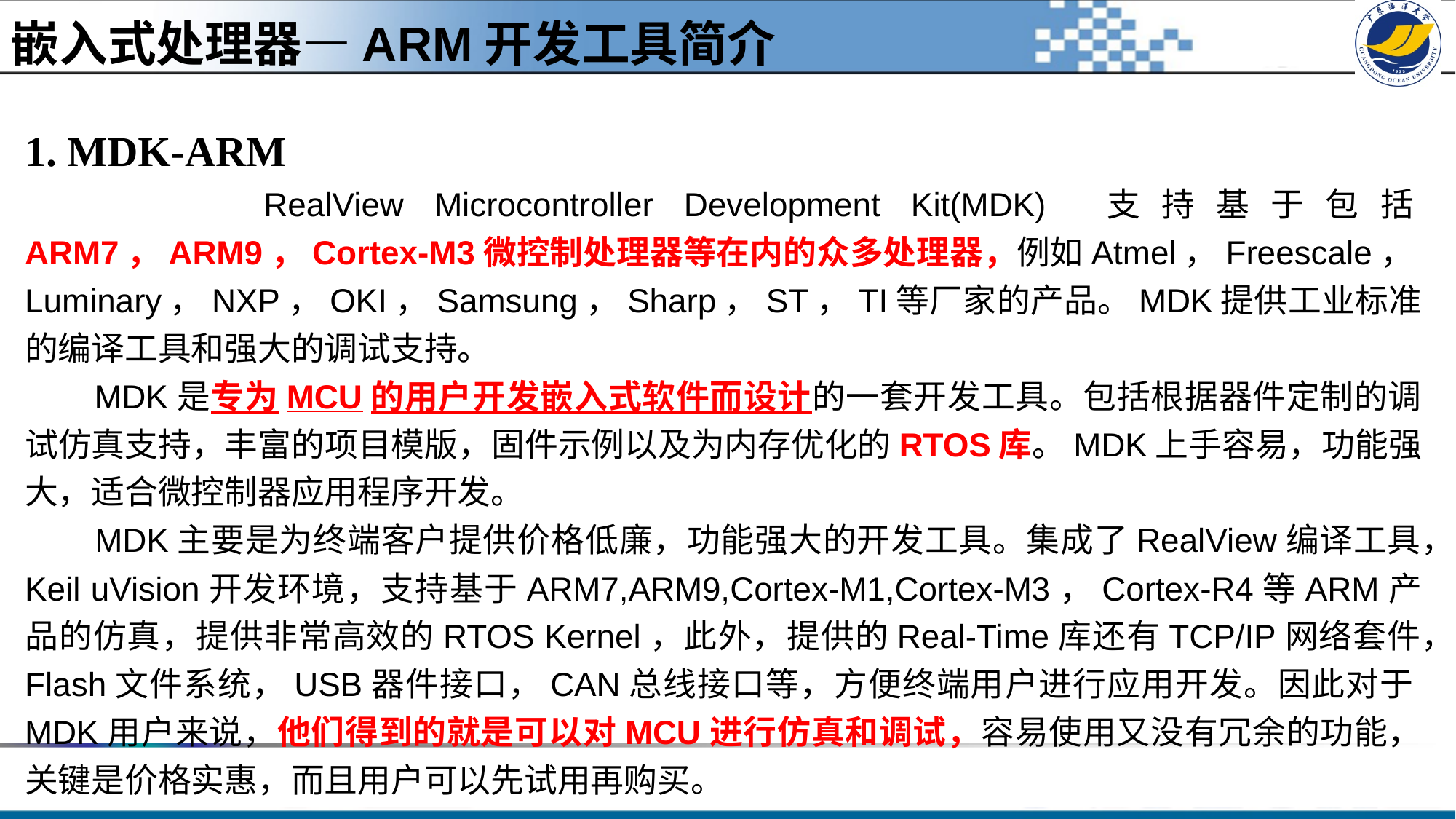

嵌入式处理器—ARM开发工具简介
1. MDK-ARM
        RealView Microcontroller Development Kit(MDK) 支持基于包括ARM7，ARM9，Cortex-M3微控制处理器等在内的众多处理器，例如Atmel，Freescale，Luminary，NXP，OKI，Samsung，Sharp，ST，TI等厂家的产品。MDK提供工业标准的编译工具和强大的调试支持。
       MDK是专为MCU的用户开发嵌入式软件而设计的一套开发工具。包括根据器件定制的调试仿真支持，丰富的项目模版，固件示例以及为内存优化的RTOS库。MDK上手容易，功能强大，适合微控制器应用程序开发。
       MDK主要是为终端客户提供价格低廉，功能强大的开发工具。集成了RealView编译工具，Keil uVision开发环境，支持基于ARM7,ARM9,Cortex-M1,Cortex-M3，Cortex-R4等ARM产品的仿真，提供非常高效的RTOS Kernel，此外，提供的Real-Time库还有TCP/IP网络套件，Flash文件系统，USB器件接口，CAN总线接口等，方便终端用户进行应用开发。因此对于MDK用户来说，他们得到的就是可以对MCU进行仿真和调试，容易使用又没有冗余的功能，关键是价格实惠，而且用户可以先试用再购买。
68